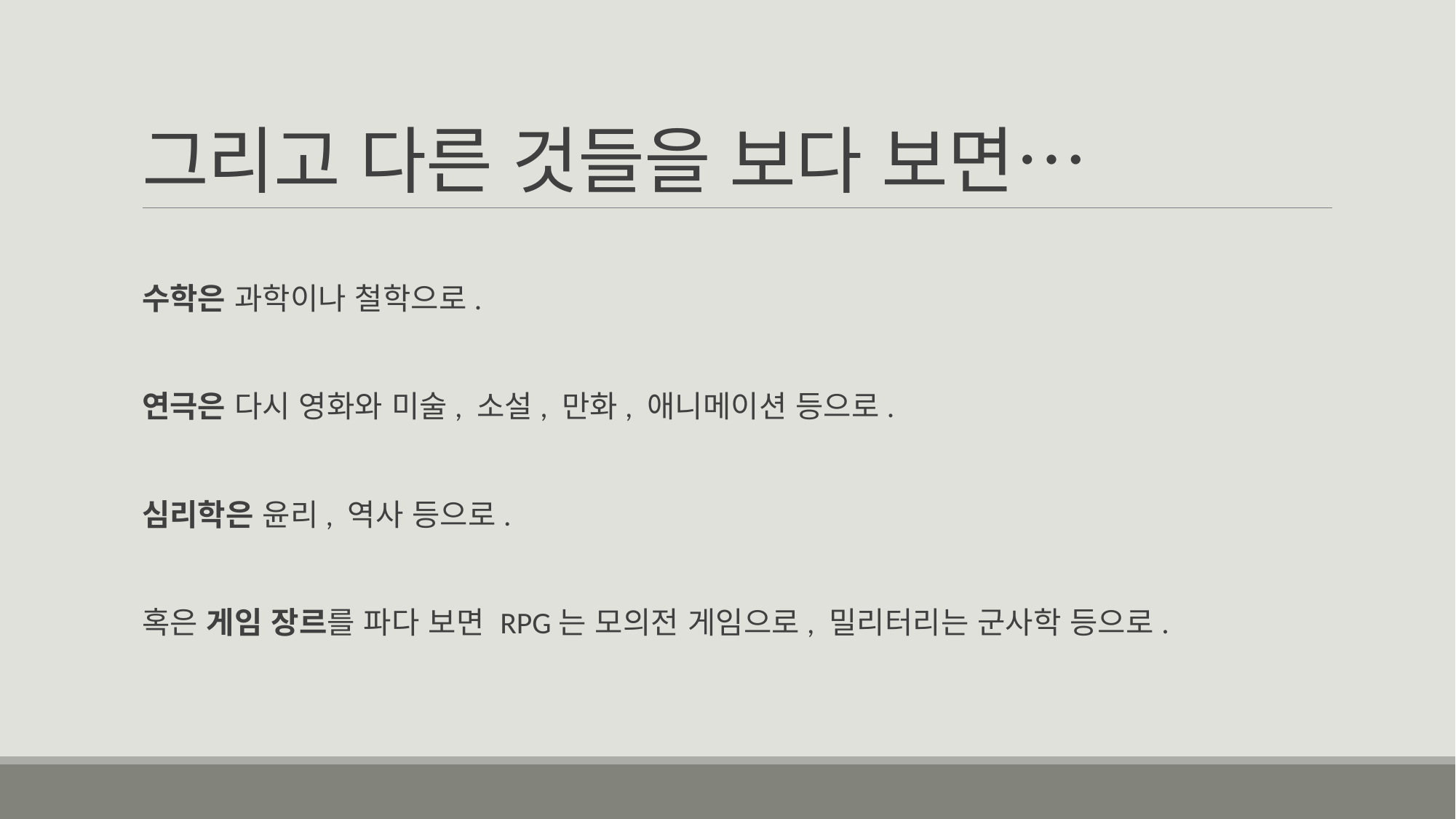

# 그리고 다른 것들을 보다 보면…

수학은 과학이나 철학으로.

연극은 다시 영화와 미술, 소설, 만화, 애니메이션 등으로.

심리학은 윤리, 역사 등으로.

혹은 게임 장르를 파다 보면 RPG는 모의전 게임으로, 밀리터리는 군사학 등으로.